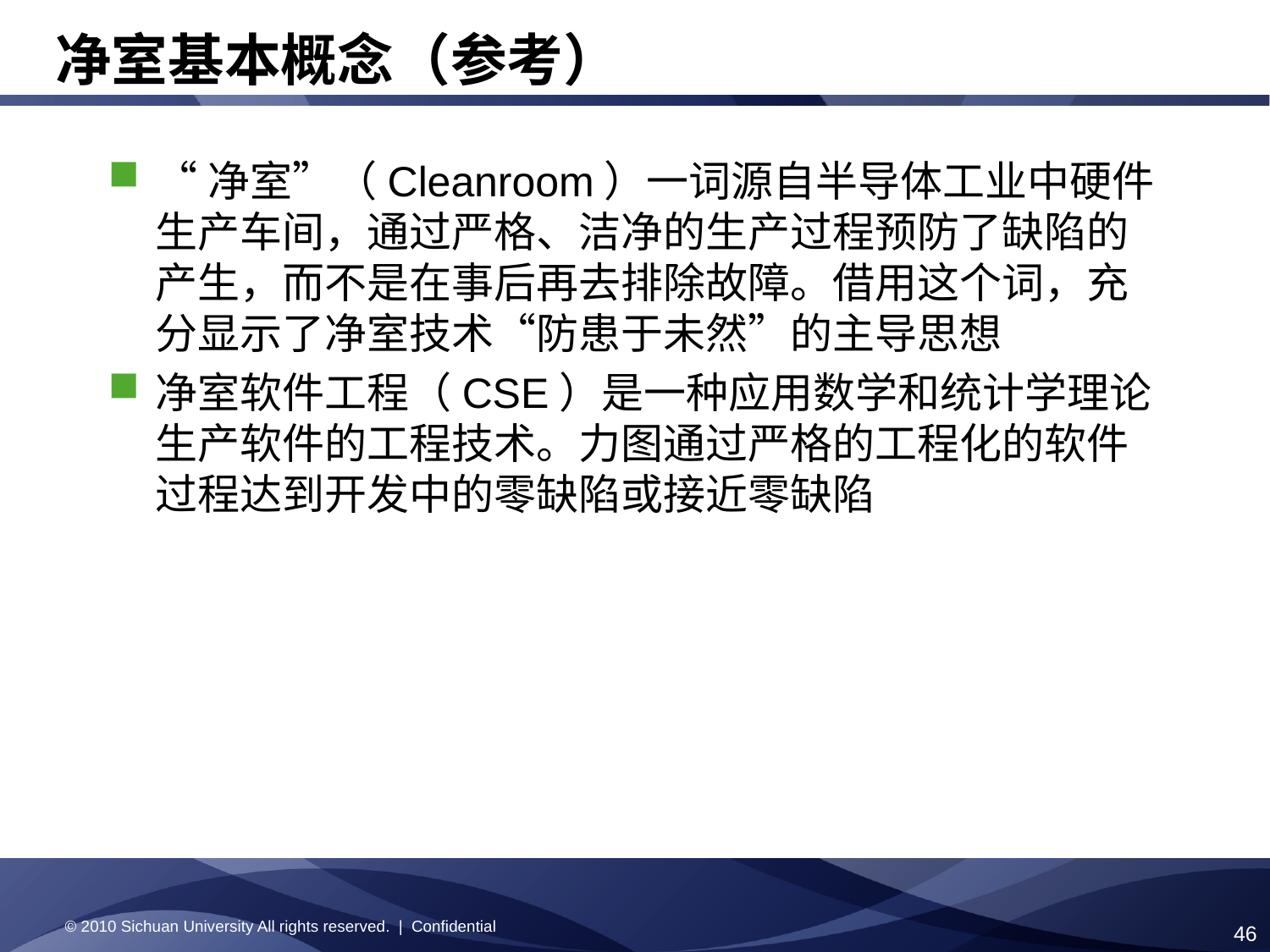

# 净室基本概念（参考）
“净室”（Cleanroom）一词源自半导体工业中硬件生产车间，通过严格、洁净的生产过程预防了缺陷的产生，而不是在事后再去排除故障。借用这个词，充分显示了净室技术“防患于未然”的主导思想
净室软件工程（CSE）是一种应用数学和统计学理论生产软件的工程技术。力图通过严格的工程化的软件过程达到开发中的零缺陷或接近零缺陷
© 2010 Sichuan University All rights reserved.  |  Confidential
46